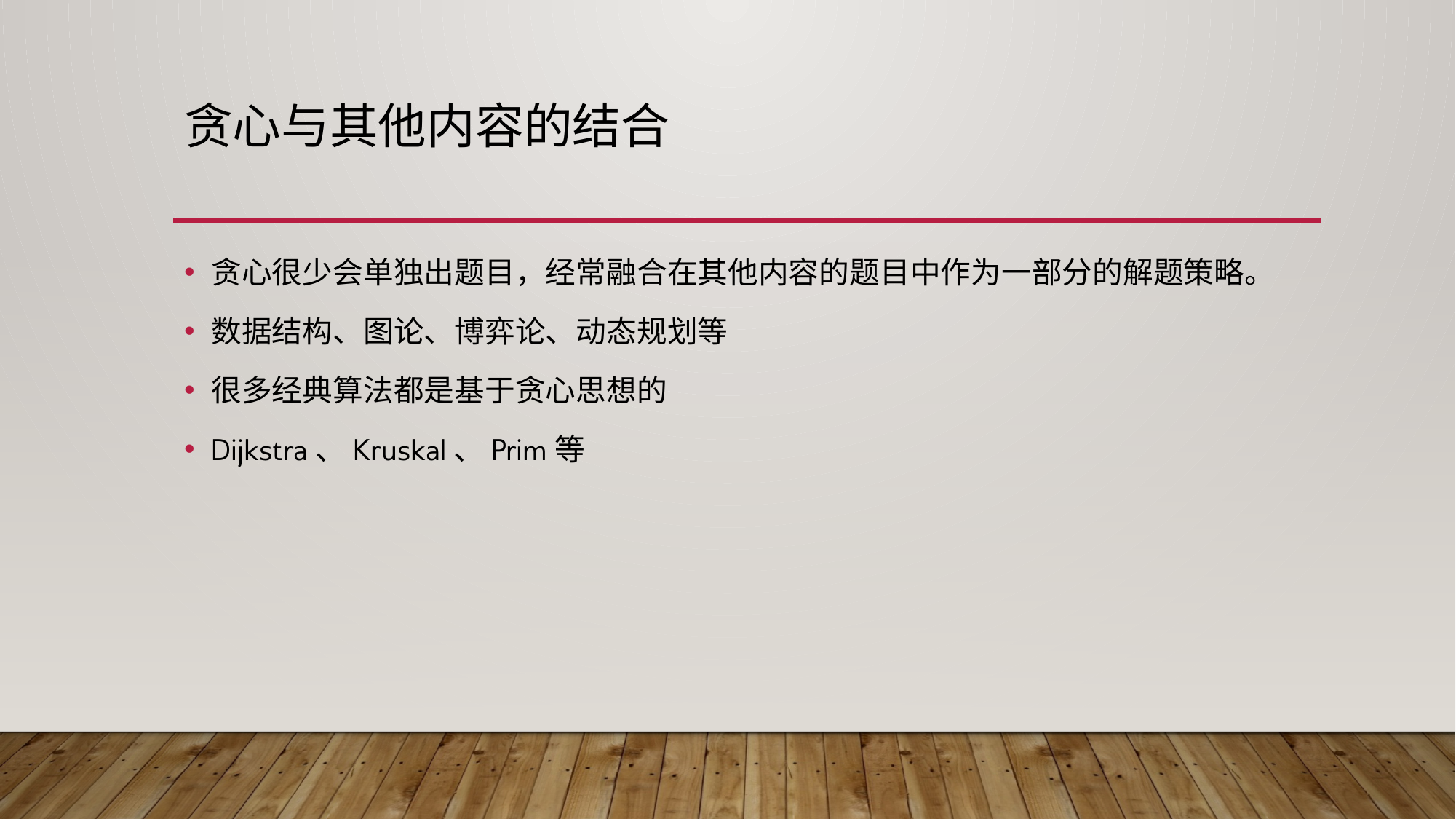

# 贪心与其他内容的结合
贪心很少会单独出题目，经常融合在其他内容的题目中作为一部分的解题策略。
数据结构、图论、博弈论、动态规划等
很多经典算法都是基于贪心思想的
Dijkstra、Kruskal、Prim等